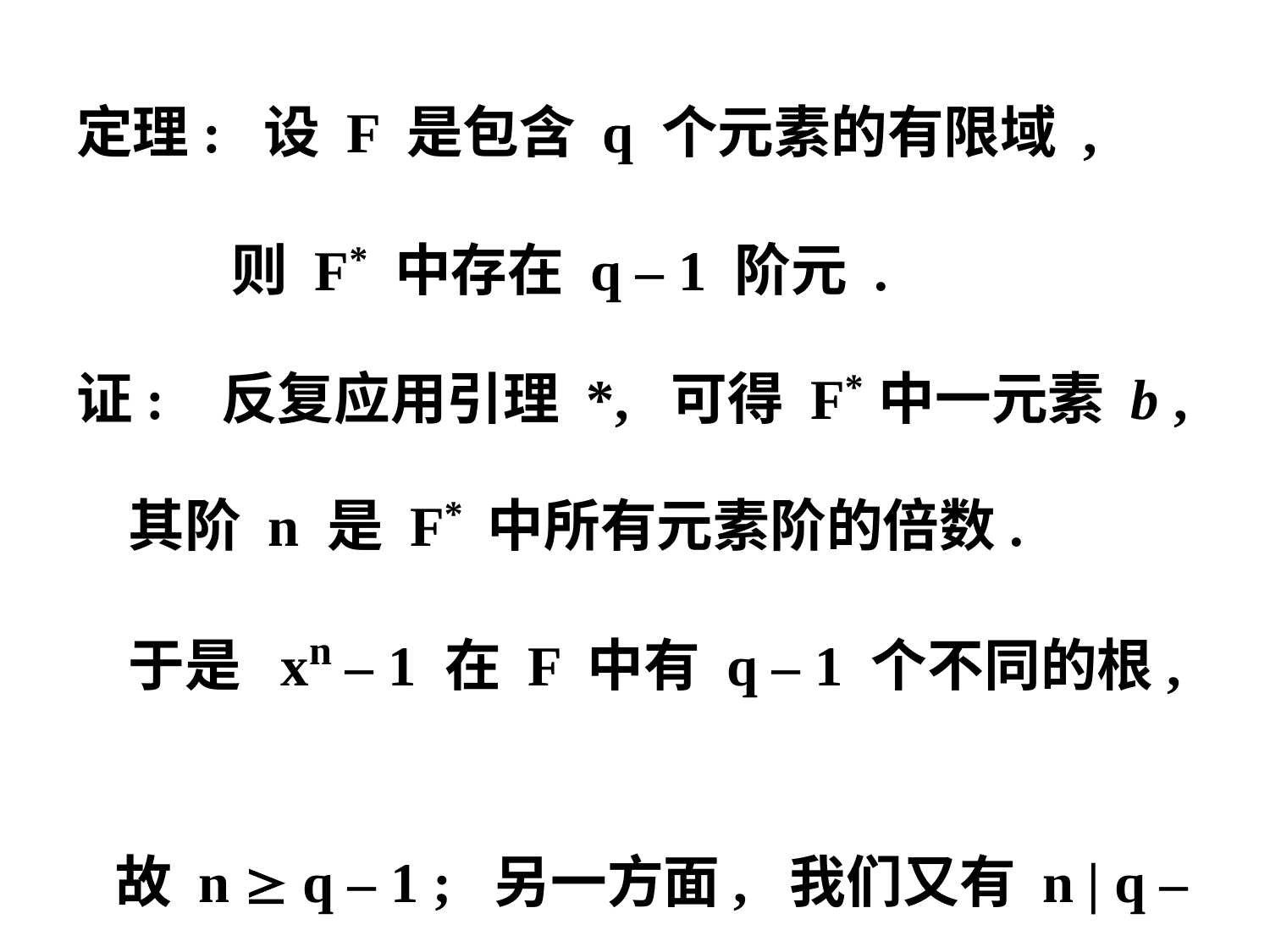

定理:  设 F 是包含 q 个元素的有限域 ,
           则 F* 中存在 q – 1 阶元 .
证:   反复应用引理 *,  可得 F*中一元素 b ,
   其阶 n 是 F* 中所有元素阶的倍数.
   于是  xn – 1 在 F 中有 q – 1 个不同的根,
  故 n ≥ q – 1 ;  另一方面,  我们又有 n | q – 1 .
  于是   n = q – 1 .